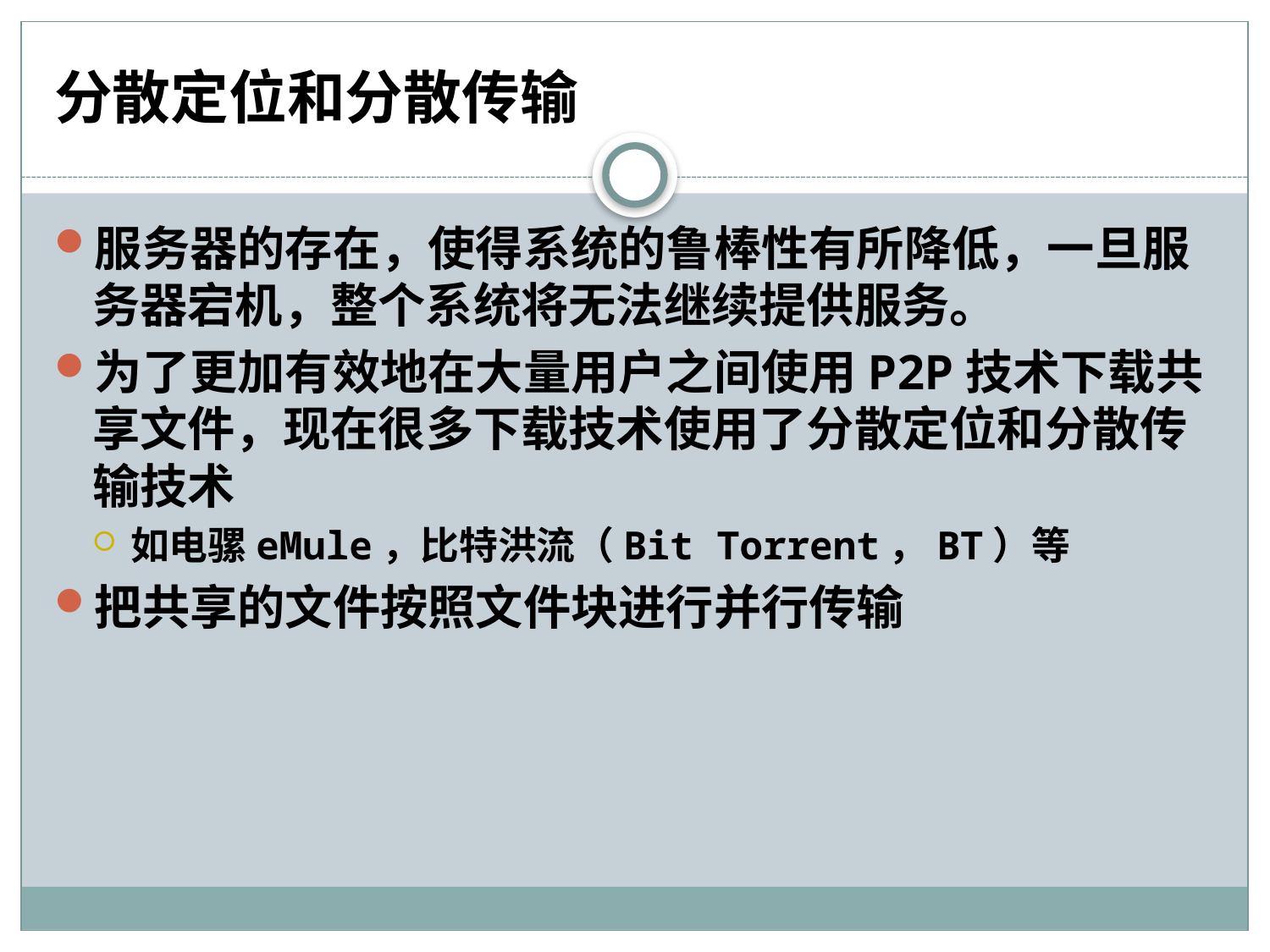

# 分散定位和分散传输
服务器的存在，使得系统的鲁棒性有所降低，一旦服务器宕机，整个系统将无法继续提供服务。
为了更加有效地在大量用户之间使用P2P技术下载共享文件，现在很多下载技术使用了分散定位和分散传输技术
如电骡eMule，比特洪流（Bit Torrent，BT）等
把共享的文件按照文件块进行并行传输